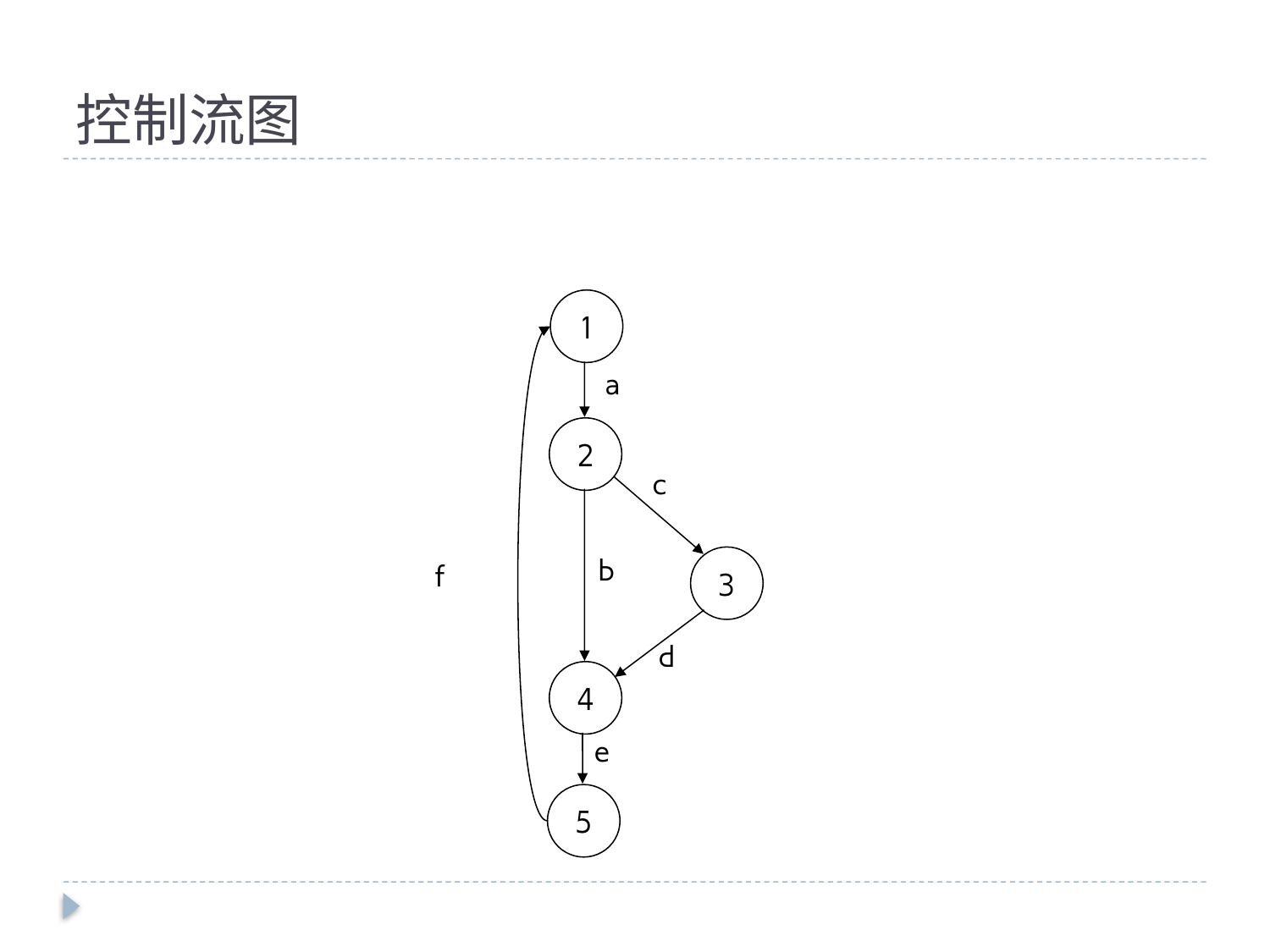

# 控制流图
1
a

2
c

b
3
f

d
4
e

5